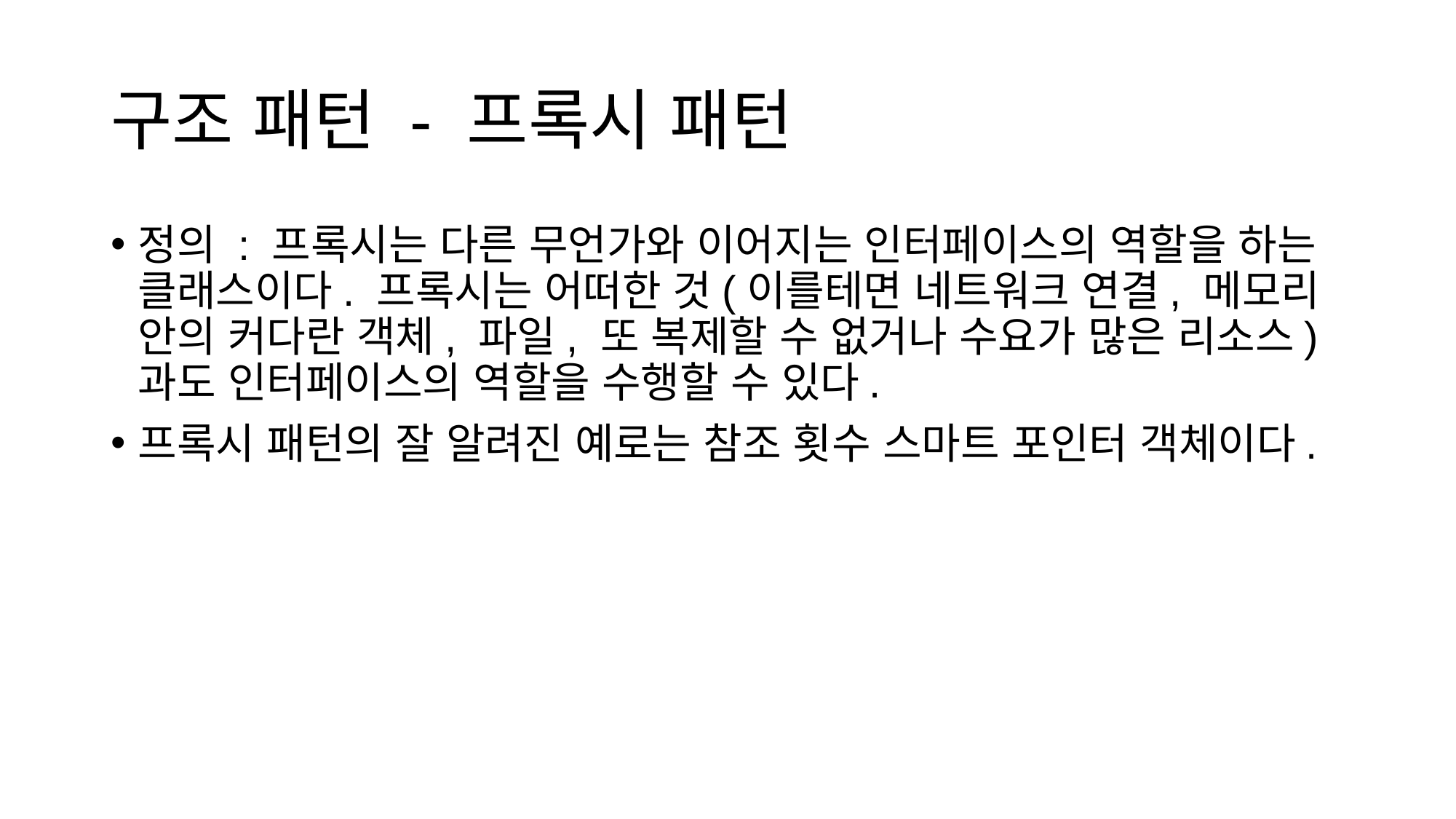

# 구조 패턴 - 프록시 패턴
정의 : 프록시는 다른 무언가와 이어지는 인터페이스의 역할을 하는 클래스이다. 프록시는 어떠한 것(이를테면 네트워크 연결, 메모리 안의 커다란 객체, 파일, 또 복제할 수 없거나 수요가 많은 리소스)과도 인터페이스의 역할을 수행할 수 있다.
프록시 패턴의 잘 알려진 예로는 참조 횟수 스마트 포인터 객체이다.